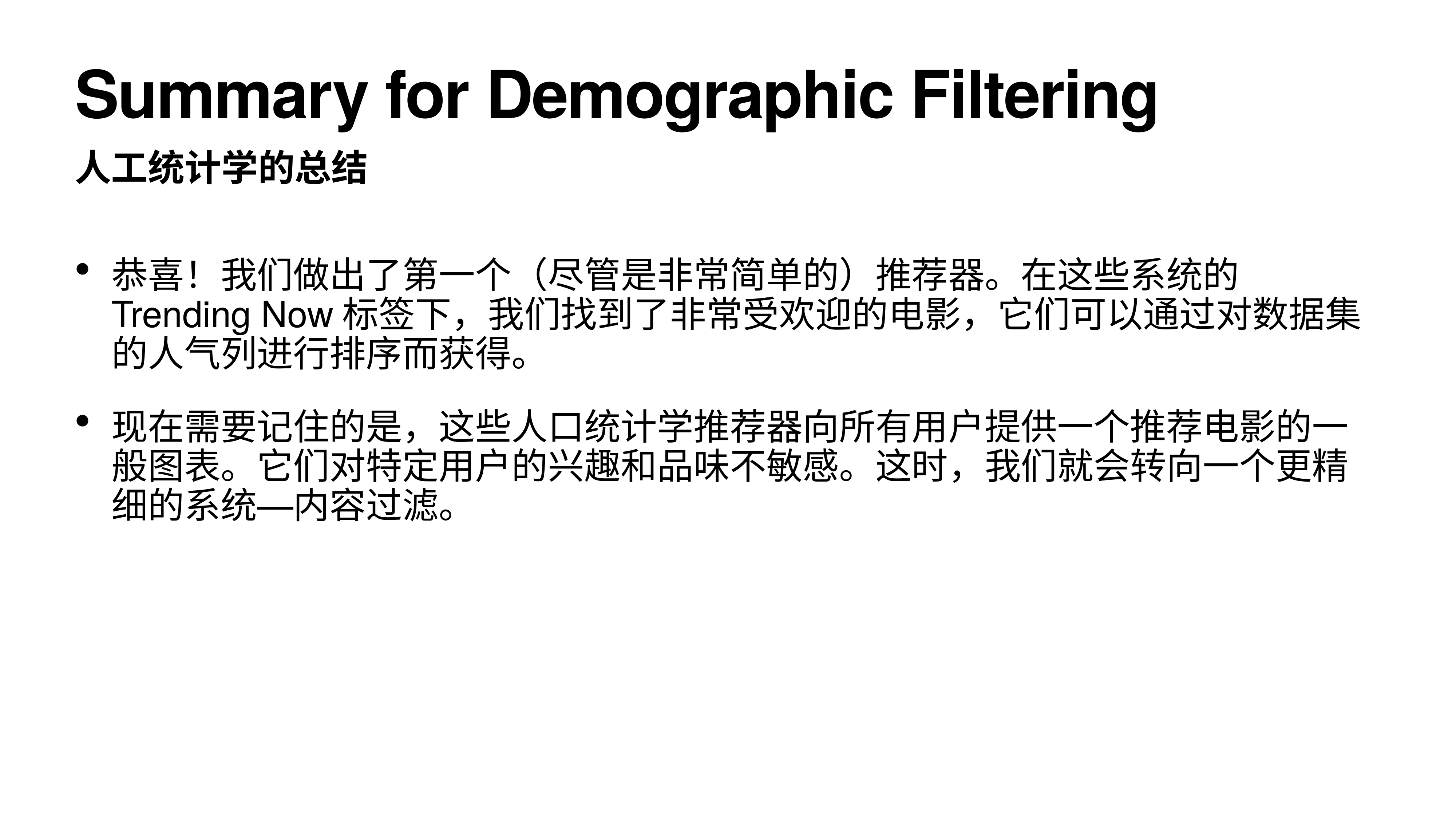

# Summary for Demographic Filtering
人工统计学的总结
恭喜！我们做出了第一个（尽管是非常简单的）推荐器。在这些系统的Trending Now标签下，我们找到了非常受欢迎的电影，它们可以通过对数据集的人气列进行排序而获得。
现在需要记住的是，这些人口统计学推荐器向所有用户提供一个推荐电影的一般图表。它们对特定用户的兴趣和品味不敏感。这时，我们就会转向一个更精细的系统—内容过滤。